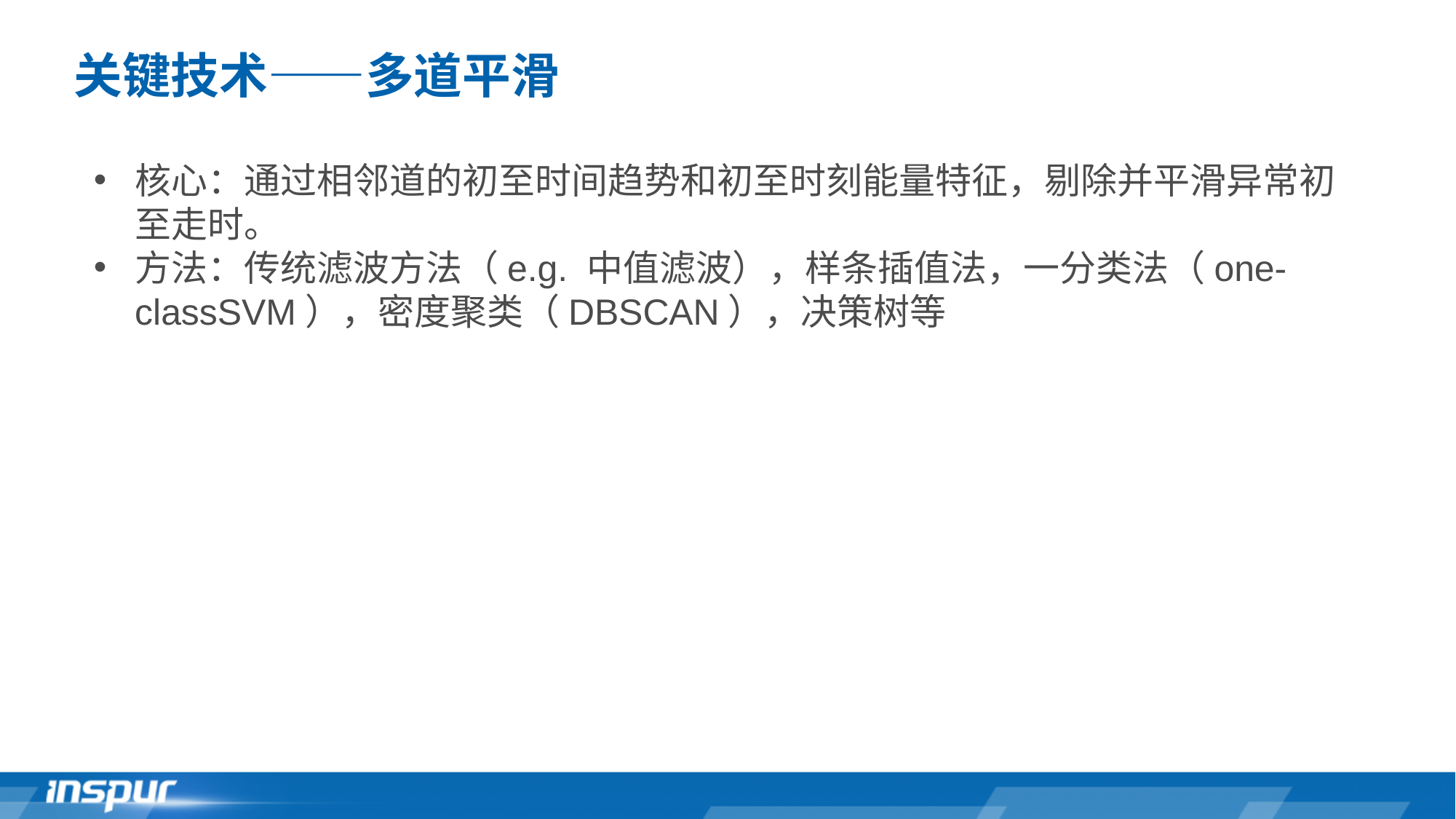

# 关键技术——多道平滑
核心：通过相邻道的初至时间趋势和初至时刻能量特征，剔除并平滑异常初至走时。
方法：传统滤波方法（e.g. 中值滤波），样条插值法，一分类法（one-classSVM），密度聚类（DBSCAN），决策树等